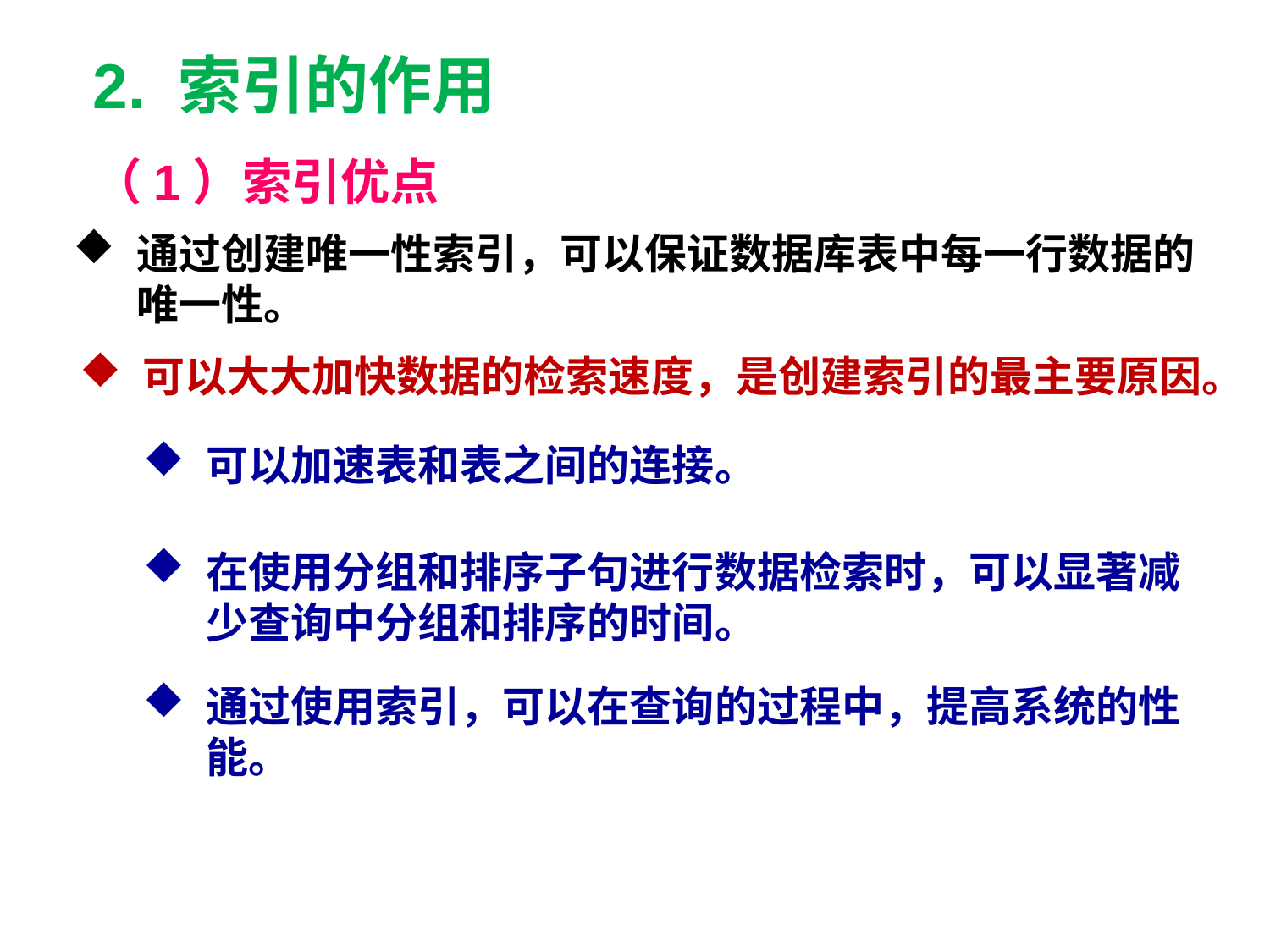

2. 索引的作用
（1）索引优点
通过创建唯一性索引，可以保证数据库表中每一行数据的唯一性。
可以大大加快数据的检索速度，是创建索引的最主要原因。
可以加速表和表之间的连接。
在使用分组和排序子句进行数据检索时，可以显著减少查询中分组和排序的时间。
通过使用索引，可以在查询的过程中，提高系统的性能。